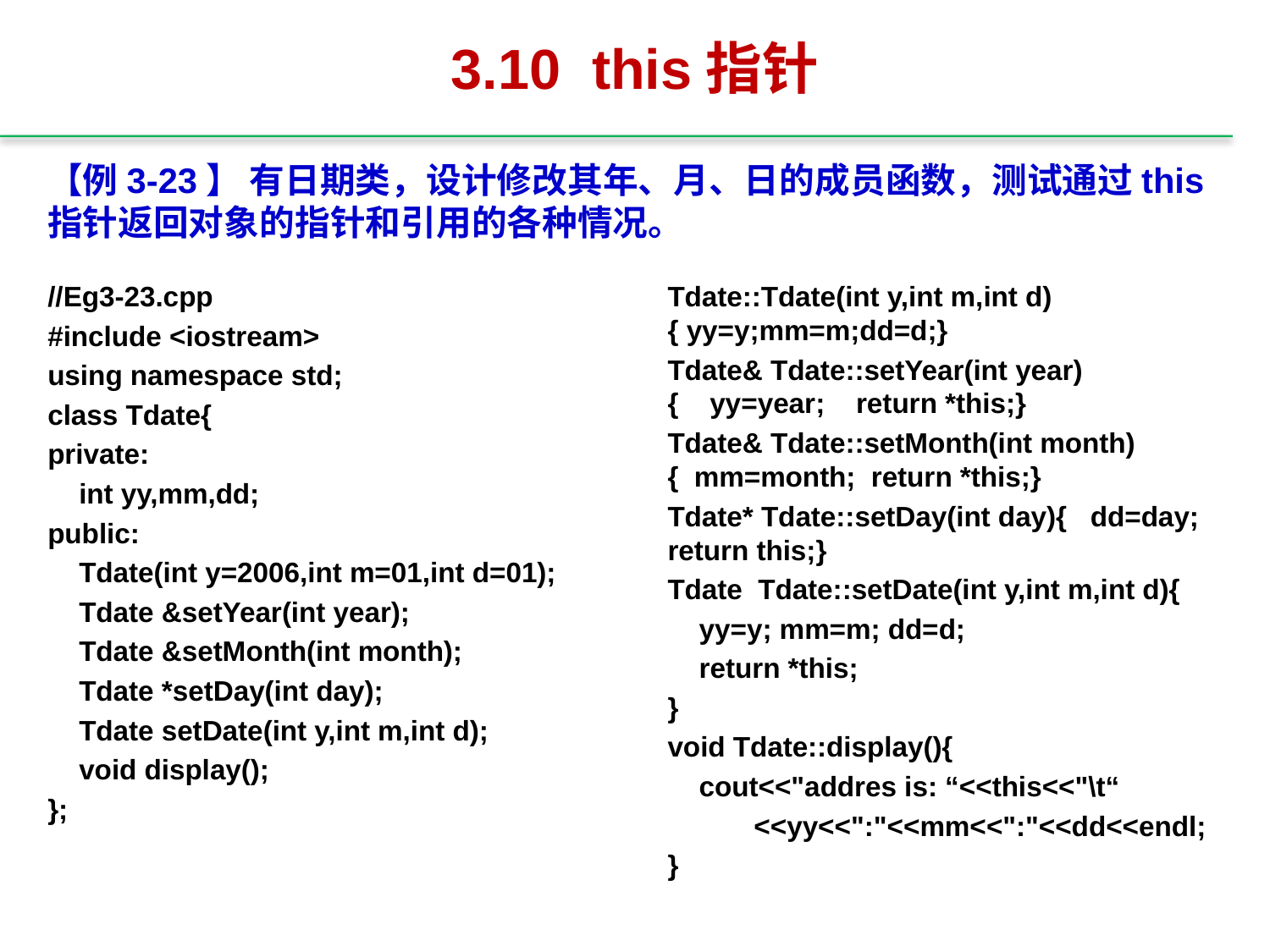

# 3.10  this指针
【例3-23】 有日期类，设计修改其年、月、日的成员函数，测试通过this指针返回对象的指针和引用的各种情况。
//Eg3-23.cpp
#include <iostream>
using namespace std;
class Tdate{
private:
    int yy,mm,dd;
public:
    Tdate(int y=2006,int m=01,int d=01);
    Tdate &setYear(int year);
    Tdate &setMonth(int month);
    Tdate *setDay(int day);
    Tdate setDate(int y,int m,int d);
    void display();
};
Tdate::Tdate(int y,int m,int d){ yy=y;mm=m;dd=d;}
Tdate& Tdate::setYear(int year){    yy=year;    return *this;}
Tdate& Tdate::setMonth(int month){  mm=month;  return *this;}
Tdate* Tdate::setDay(int day){   dd=day;   return this;}
Tdate  Tdate::setDate(int y,int m,int d){
    yy=y; mm=m; dd=d;
    return *this;
}
void Tdate::display(){
    cout<<"addres is: “<<this<<"\t“
           <<yy<<":"<<mm<<":"<<dd<<endl;
}